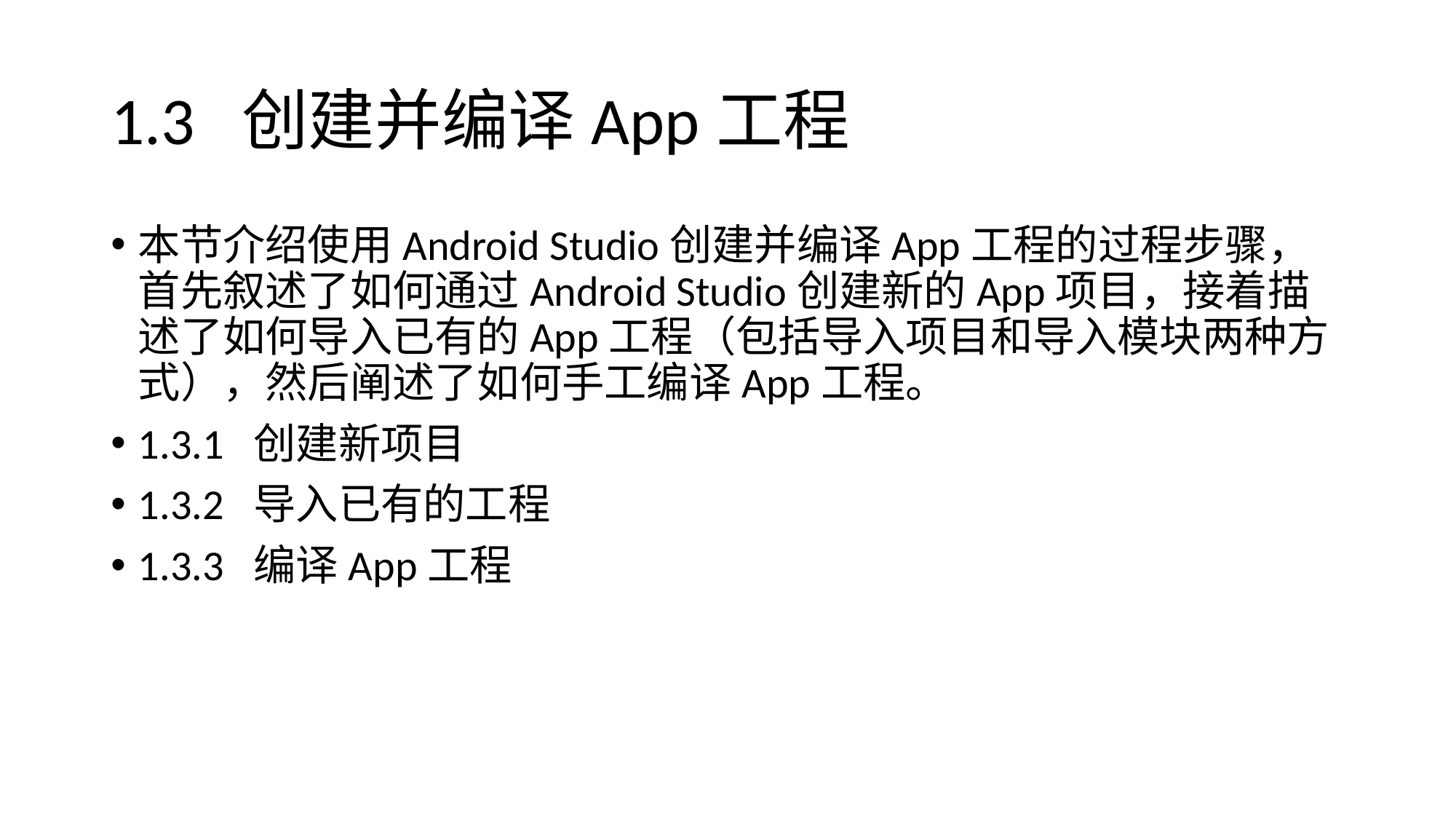

# 1.3  创建并编译App工程
本节介绍使用Android Studio创建并编译App工程的过程步骤，首先叙述了如何通过Android Studio创建新的App项目，接着描述了如何导入已有的App工程（包括导入项目和导入模块两种方式），然后阐述了如何手工编译App工程。
1.3.1  创建新项目
1.3.2  导入已有的工程
1.3.3  编译App工程